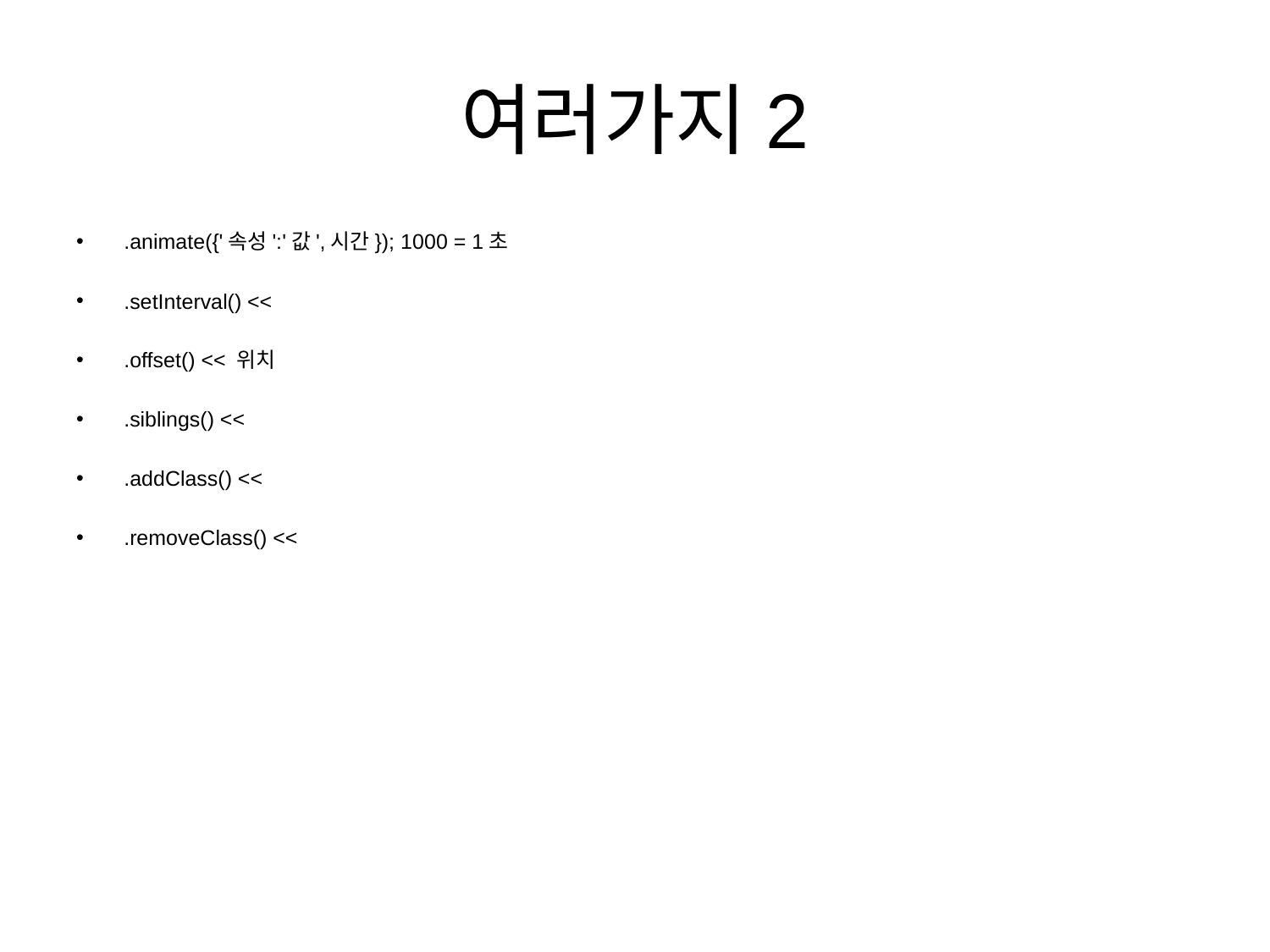

# 여러가지2
.animate({'속성':'값',시간}); 1000 = 1초

.setInterval() <<

.offset() << 위치

.siblings() <<

.addClass() <<

.removeClass() <<